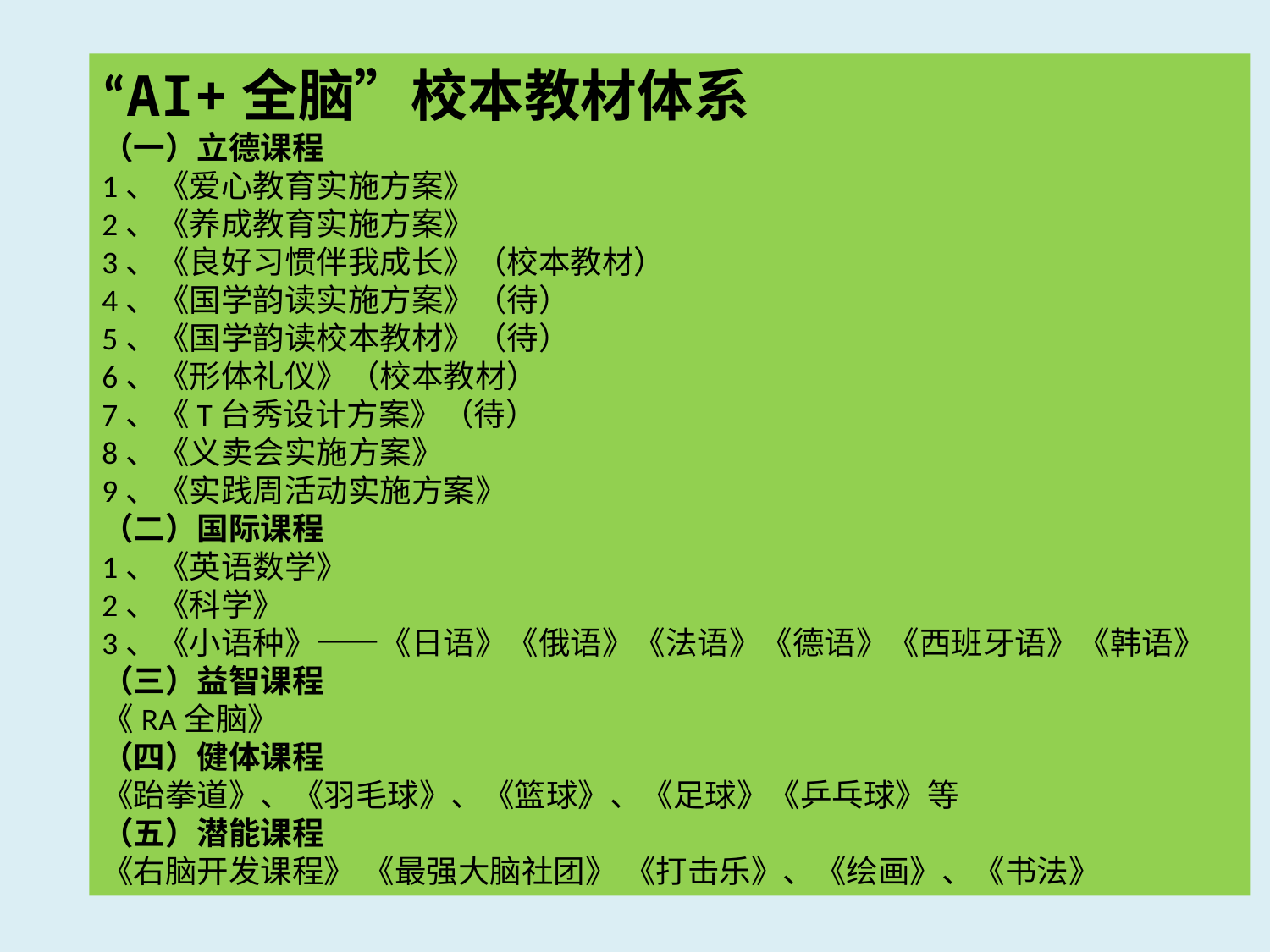

“AI+全脑”校本教材体系
（一）立德课程
1、《爱心教育实施方案》
2、《养成教育实施方案》
3、《良好习惯伴我成长》（校本教材）
4、《国学韵读实施方案》（待）
5、《国学韵读校本教材》（待）
6、《形体礼仪》（校本教材）
7、《T台秀设计方案》（待）
8、《义卖会实施方案》
9、《实践周活动实施方案》
（二）国际课程
1、《英语数学》
2、《科学》
3、《小语种》——《日语》《俄语》《法语》《德语》《西班牙语》《韩语》
（三）益智课程
《RA全脑》
（四）健体课程
《跆拳道》、《羽毛球》、《篮球》、《足球》《乒乓球》等
（五）潜能课程
《右脑开发课程》 《最强大脑社团》 《打击乐》、《绘画》、《书法》